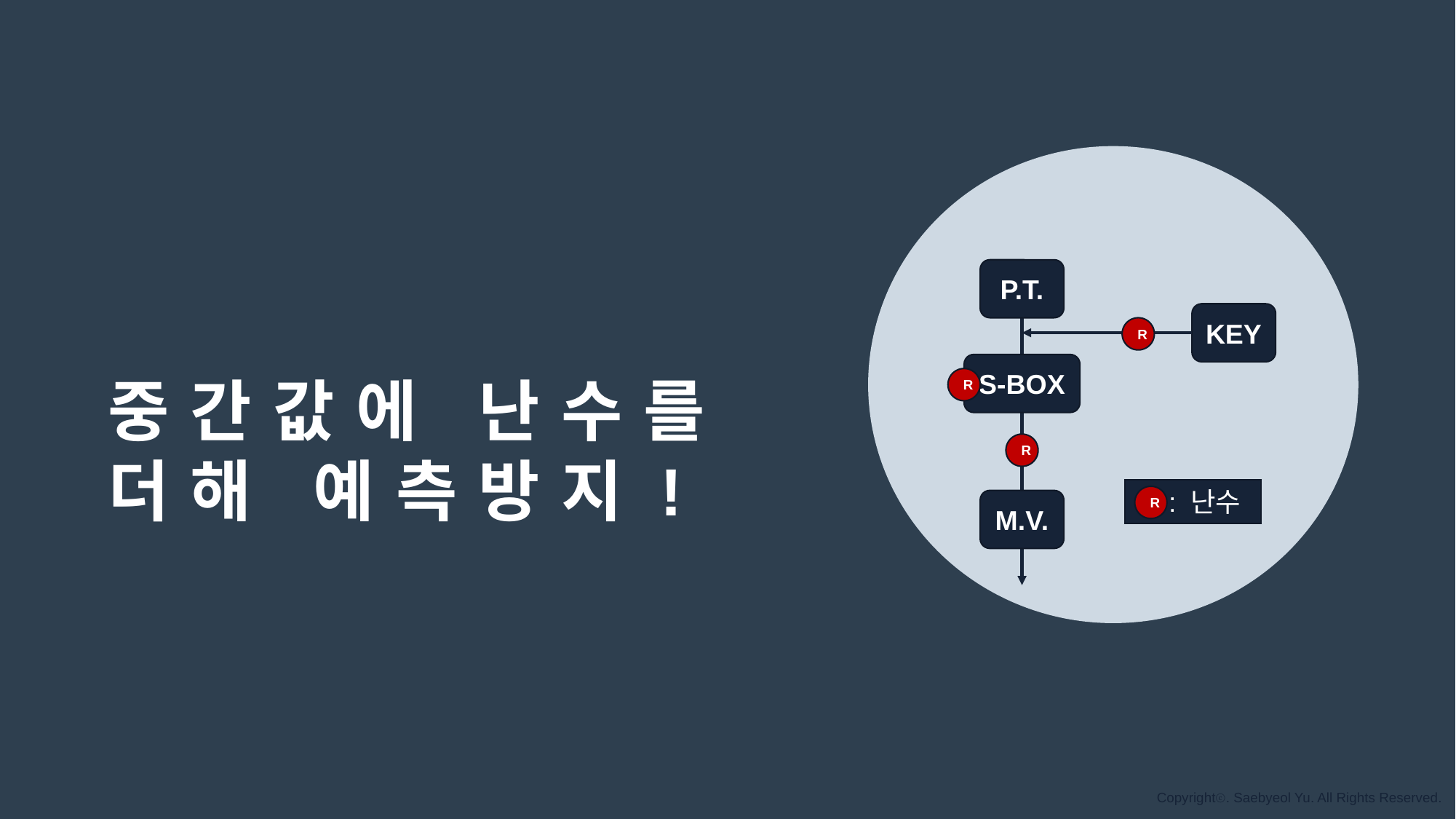

P.T.
KEY
R
S-BOX
중간값에 난수를
더해 예측방지!
R
R
   : 난수
R
M.V.